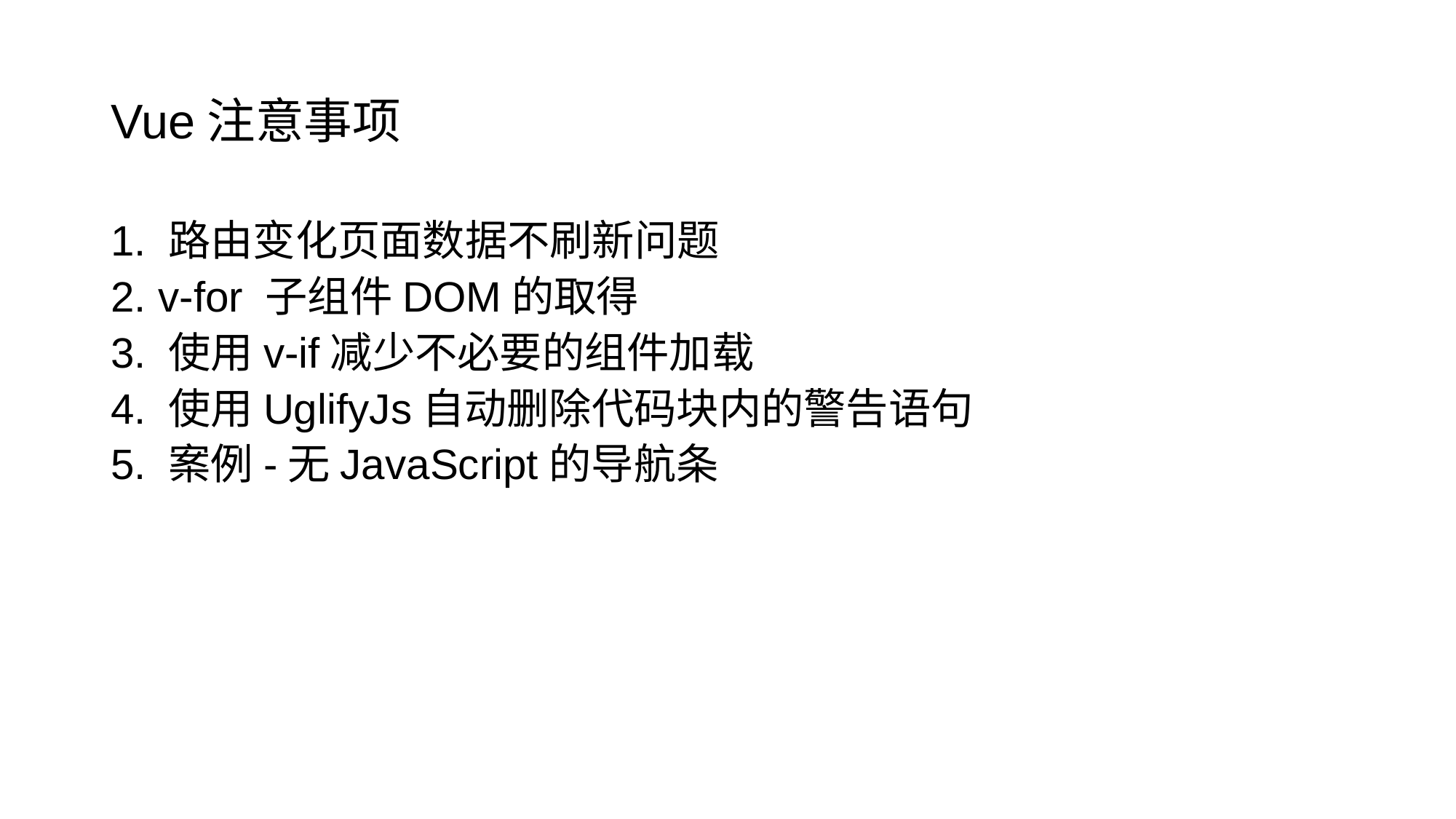

# Vue注意事项
1. 路由变化页面数据不刷新问题
2. v-for 子组件DOM的取得
3. 使用v-if减少不必要的组件加载
4. 使用UglifyJs自动删除代码块内的警告语句
5. 案例-无JavaScript的导航条